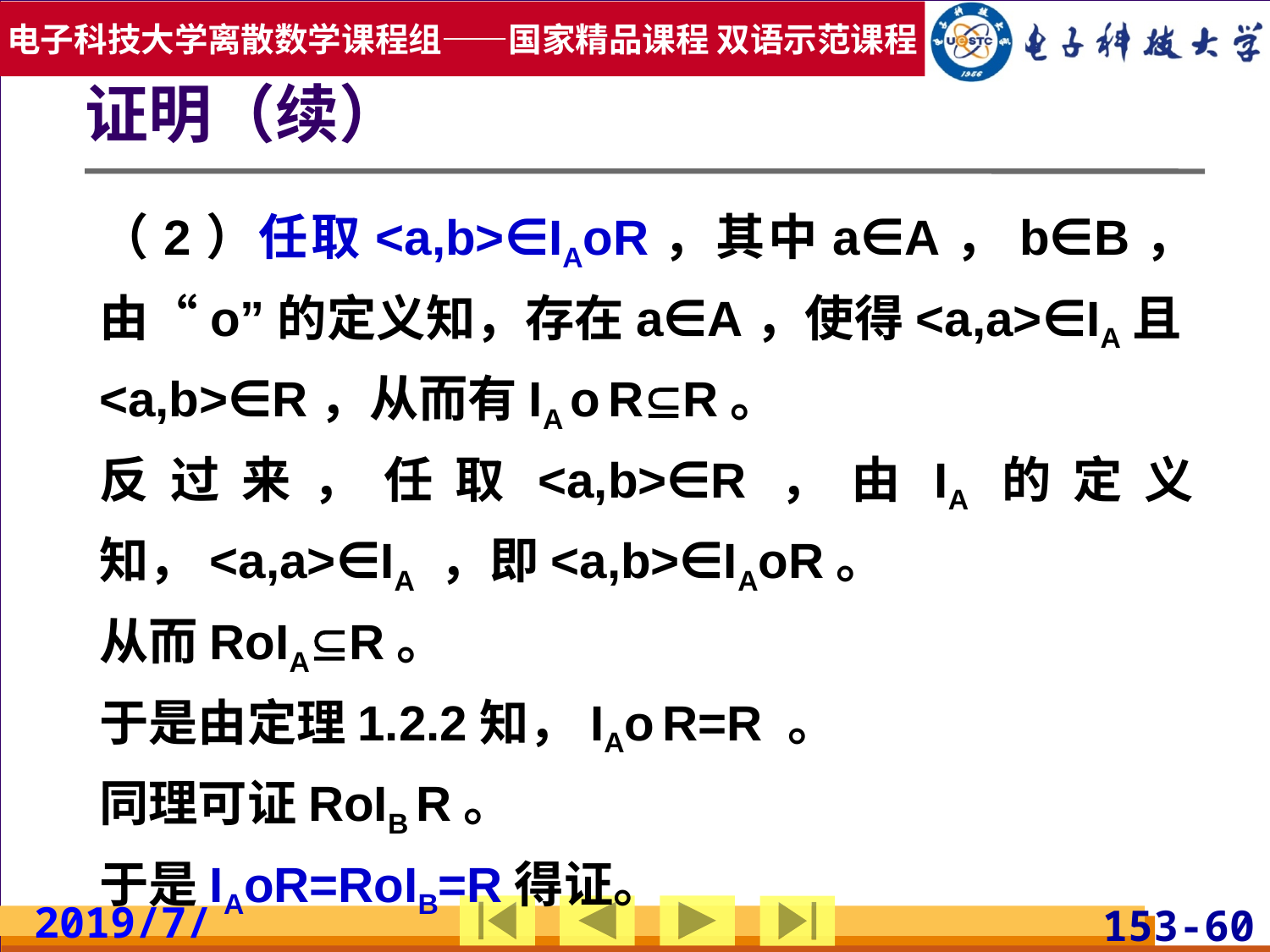

# 证明（续）
（2）任取<a,b>∈IAoR，其中a∈A，b∈B，由“o”的定义知，存在a∈A，使得<a,a>∈IA且<a,b>∈R，从而有IA o R⊆R。
反过来，任取<a,b>∈R，由IA的定义知，<a,a>∈IA ，即<a,b>∈IAoR。
从而RoIA⊆R。
于是由定理1.2.2知，IAo R=R 。
同理可证RoIB R。
于是IAoR=RoIB=R得证。
2019/7/3